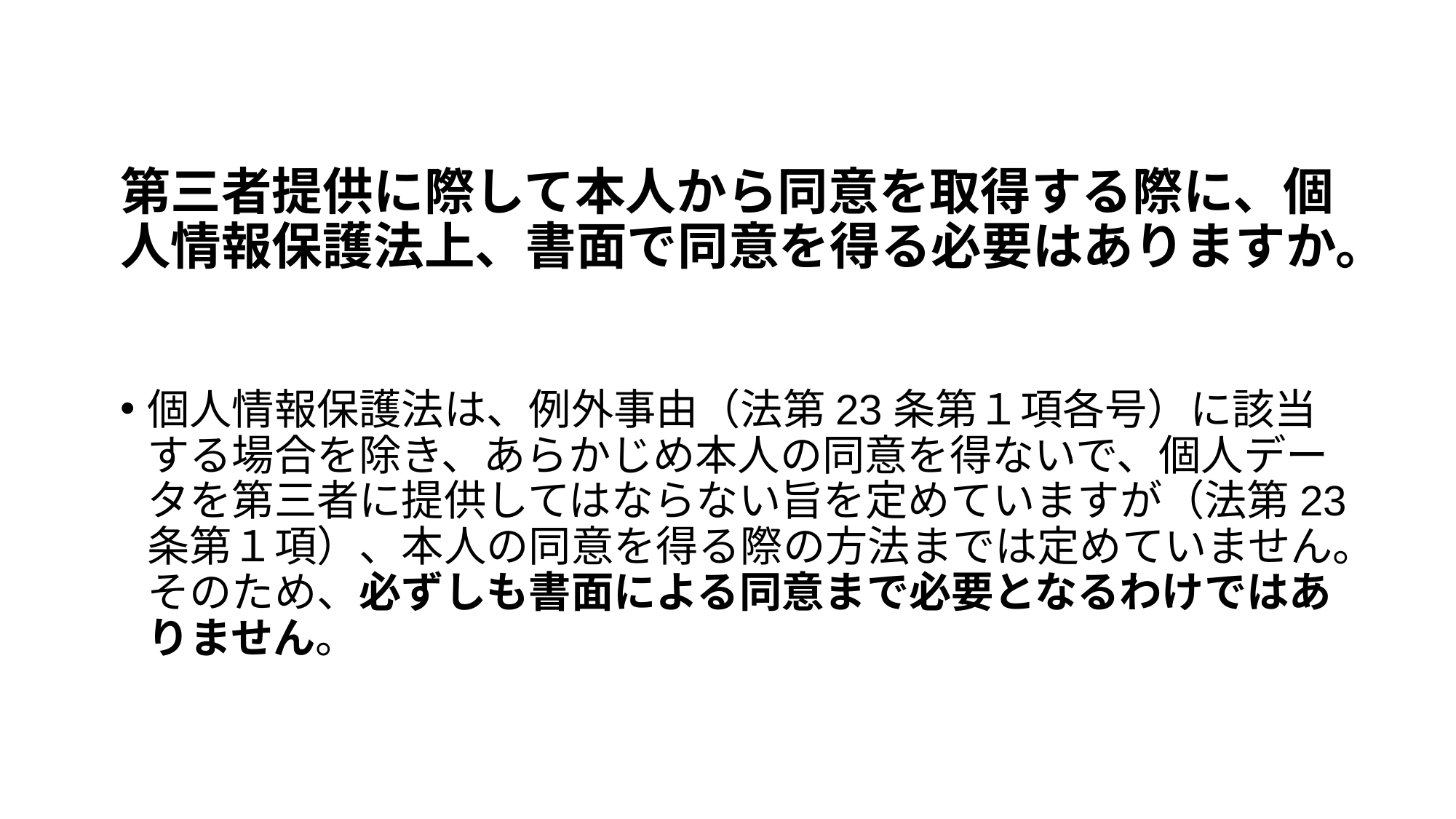

# 第三者提供に際して本人から同意を取得する際に、個人情報保護法上、書面で同意を得る必要はありますか。

個人情報保護法は、例外事由（法第23条第１項各号）に該当する場合を除き、あらかじめ本人の同意を得ないで、個人データを第三者に提供してはならない旨を定めていますが（法第23条第１項）、本人の同意を得る際の方法までは定めていません。そのため、必ずしも書面による同意まで必要となるわけではありません。